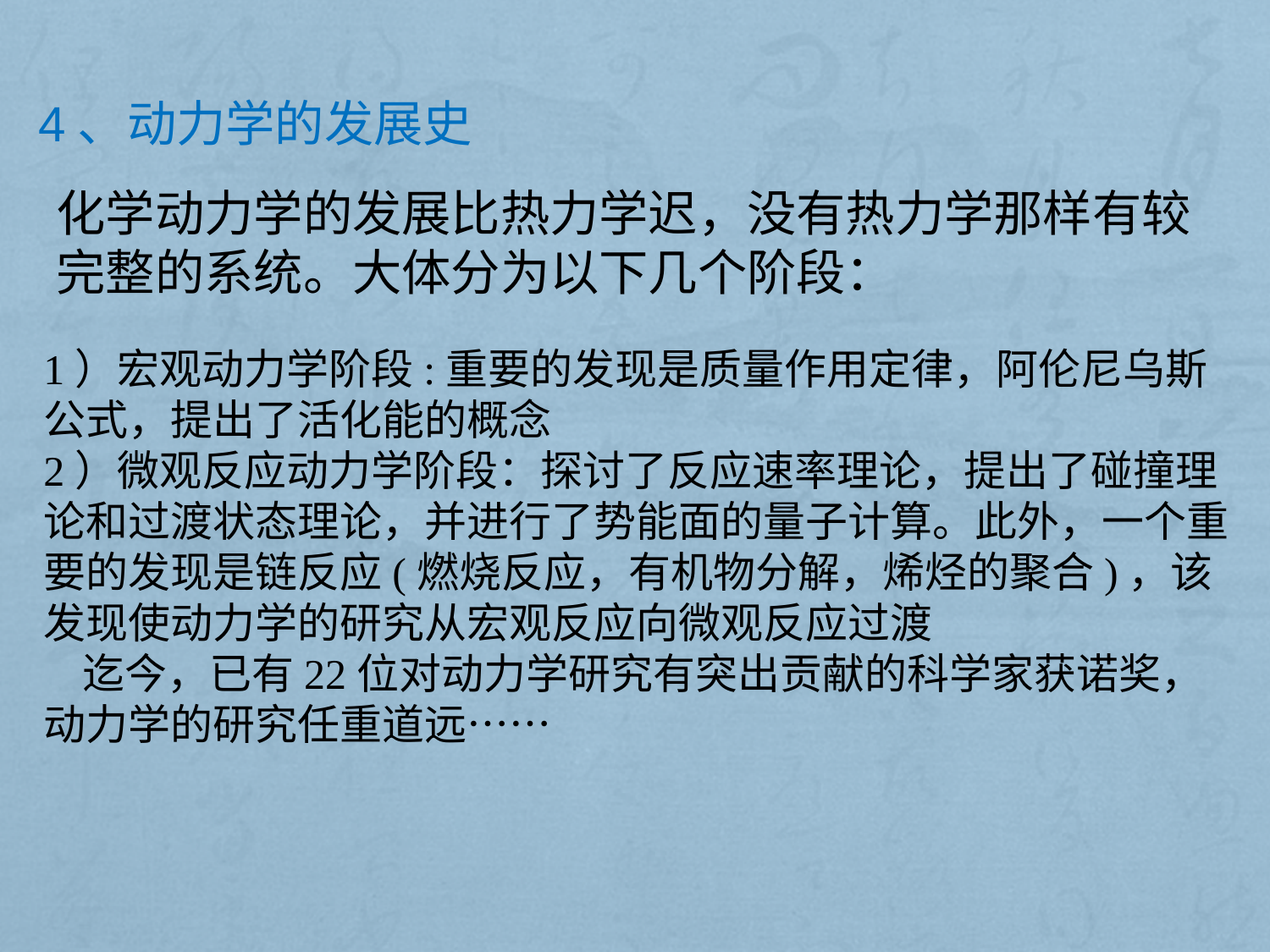

4、动力学的发展史
化学动力学的发展比热力学迟，没有热力学那样有较完整的系统。大体分为以下几个阶段：
1）宏观动力学阶段:重要的发现是质量作用定律，阿伦尼乌斯公式，提出了活化能的概念
2）微观反应动力学阶段：探讨了反应速率理论，提出了碰撞理论和过渡状态理论，并进行了势能面的量子计算。此外，一个重要的发现是链反应(燃烧反应，有机物分解，烯烃的聚合)，该发现使动力学的研究从宏观反应向微观反应过渡
   迄今，已有22位对动力学研究有突出贡献的科学家获诺奖，动力学的研究任重道远……